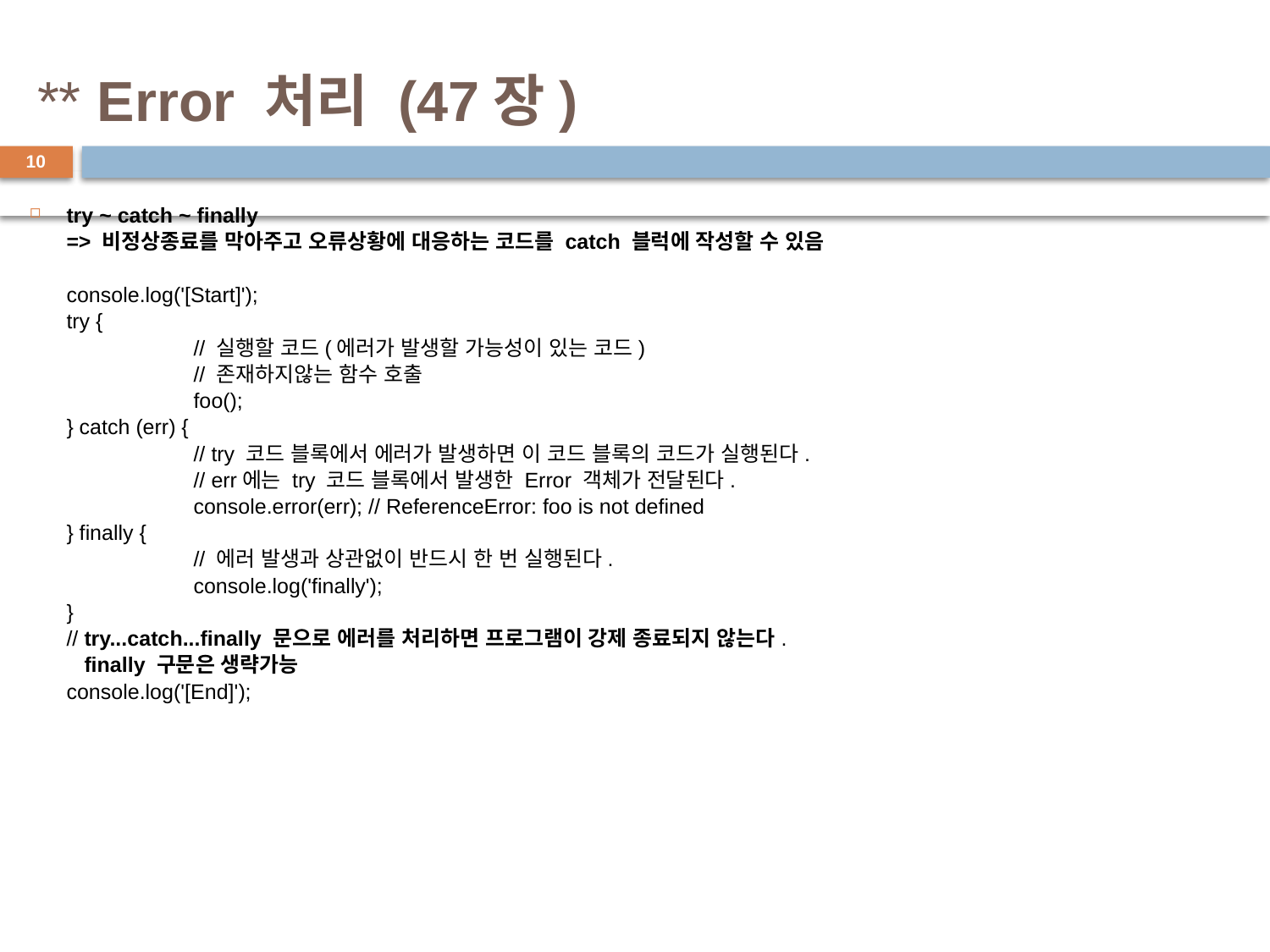

# ** Error 처리 (47장)
10
try ~ catch ~ finally
=> 비정상종료를 막아주고 오류상황에 대응하는 코드를 catch 블럭에 작성할 수 있음
console.log('[Start]');
try {
	// 실행할 코드(에러가 발생할 가능성이 있는 코드)
	// 존재하지않는 함수 호출
	foo();
} catch (err) {
	// try 코드 블록에서 에러가 발생하면 이 코드 블록의 코드가 실행된다.
	// err에는 try 코드 블록에서 발생한 Error 객체가 전달된다.
	console.error(err); // ReferenceError: foo is not defined
} finally {
	// 에러 발생과 상관없이 반드시 한 번 실행된다.
	console.log('finally');
}
// try...catch...finally 문으로 에러를 처리하면 프로그램이 강제 종료되지 않는다.
   finally 구문은 생략가능
console.log('[End]');